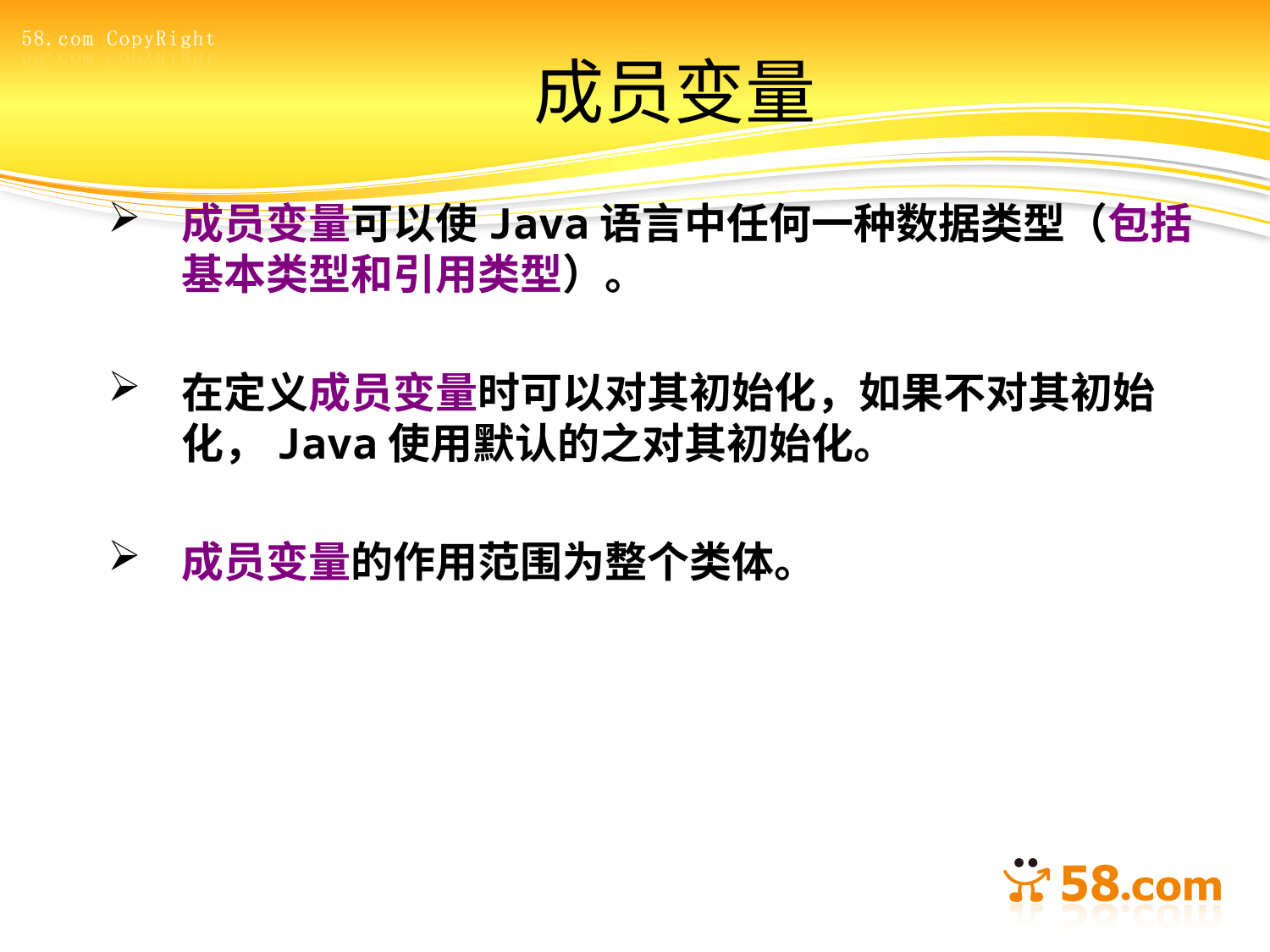

# 成员变量
成员变量可以使Java语言中任何一种数据类型（包括基本类型和引用类型）。

在定义成员变量时可以对其初始化，如果不对其初始化，Java使用默认的之对其初始化。

成员变量的作用范围为整个类体。